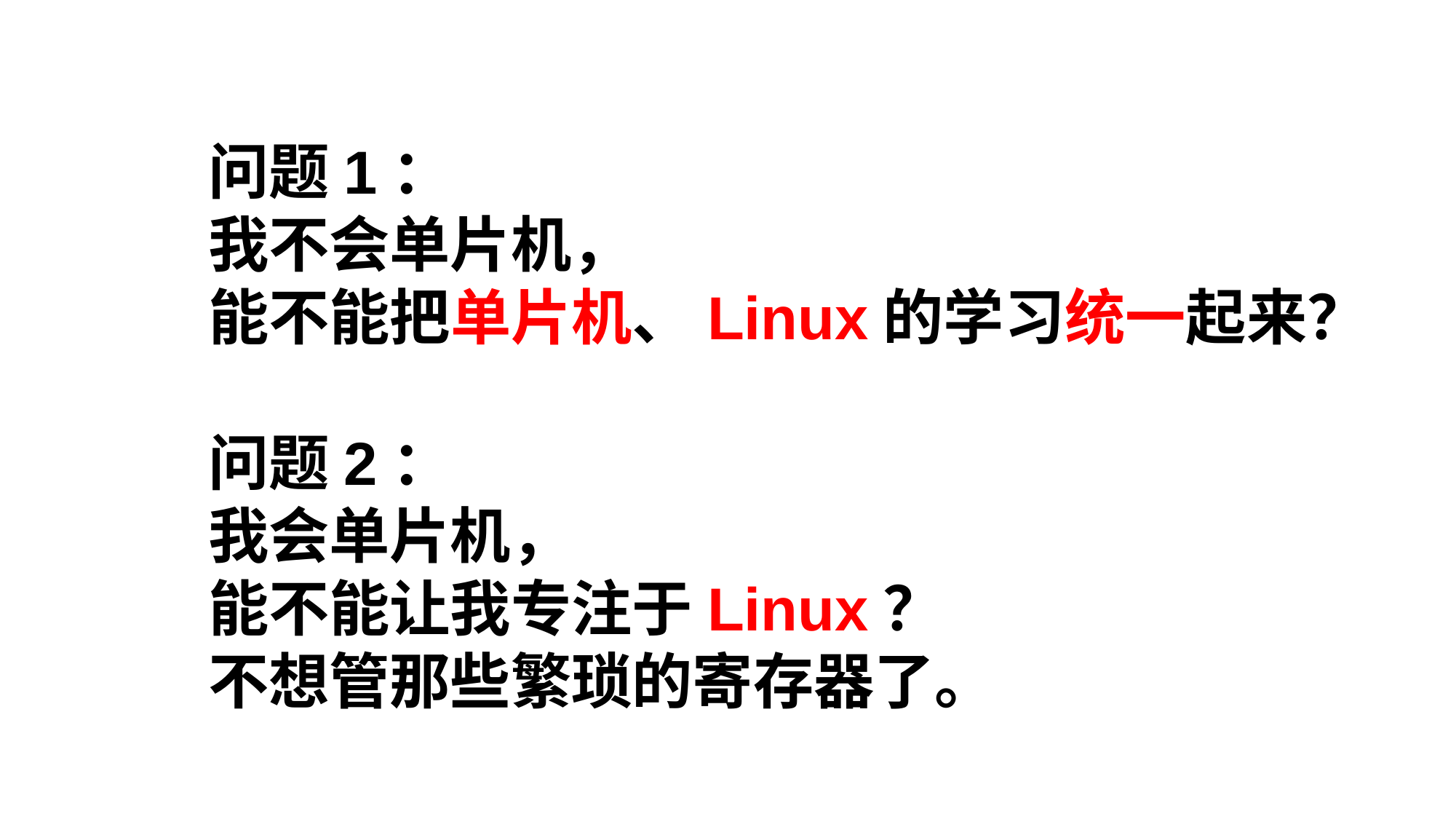

问题1：
我不会单片机，
能不能把单片机、Linux的学习统一起来？

问题2：
我会单片机，
能不能让我专注于Linux？
不想管那些繁琐的寄存器了。